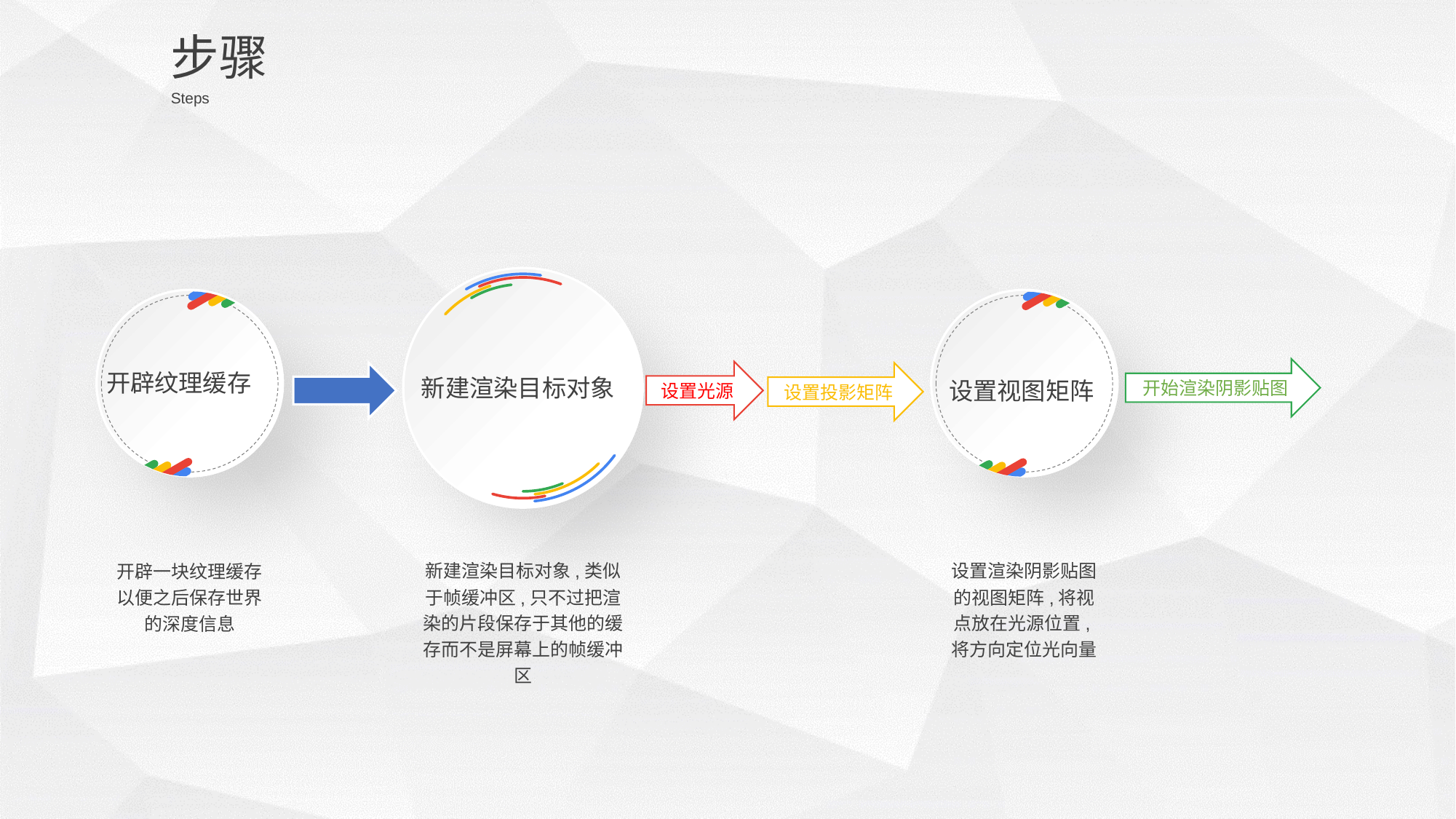

步骤
Steps

开始渲染阴影贴图
设置光源
开辟纹理缓存

设置投影矩阵
新建渲染目标对象
设置视图矩阵
新建渲染目标对象,类似于帧缓冲区,只不过把渲染的片段保存于其他的缓存而不是屏幕上的帧缓冲区
设置渲染阴影贴图的视图矩阵,将视点放在光源位置,将方向定位光向量
开辟一块纹理缓存以便之后保存世界的深度信息